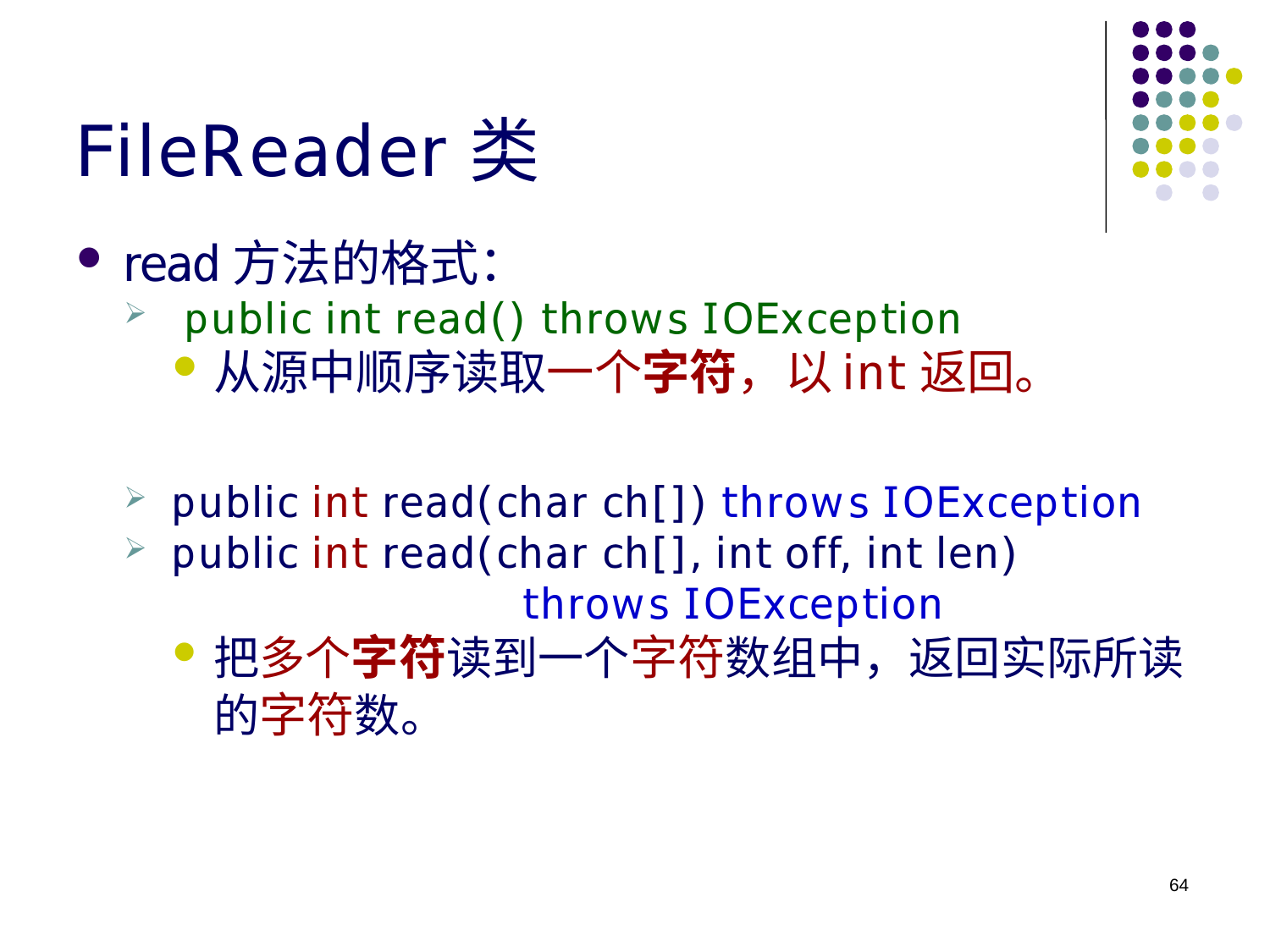

# FileReader类
read方法的格式：
 public int read() throws IOException
从源中顺序读取一个字符，以int返回。

public int read(char ch[]) throws IOException
public int read(char ch[], int off, int len)
                                throws IOException
把多个字符读到一个字符数组中，返回实际所读的字符数。
64